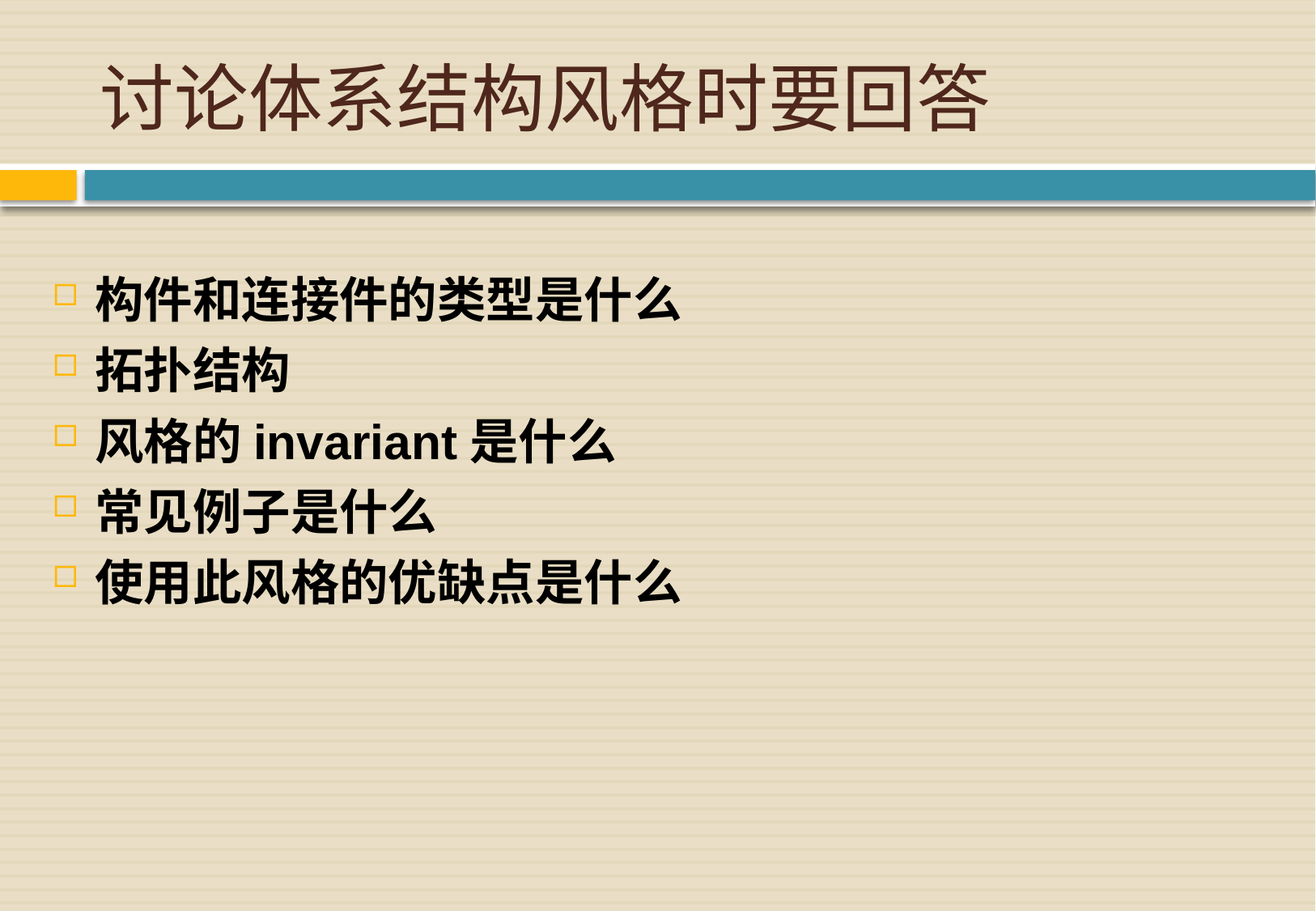

# 讨论体系结构风格时要回答
构件和连接件的类型是什么
拓扑结构
风格的invariant是什么
常见例子是什么
使用此风格的优缺点是什么